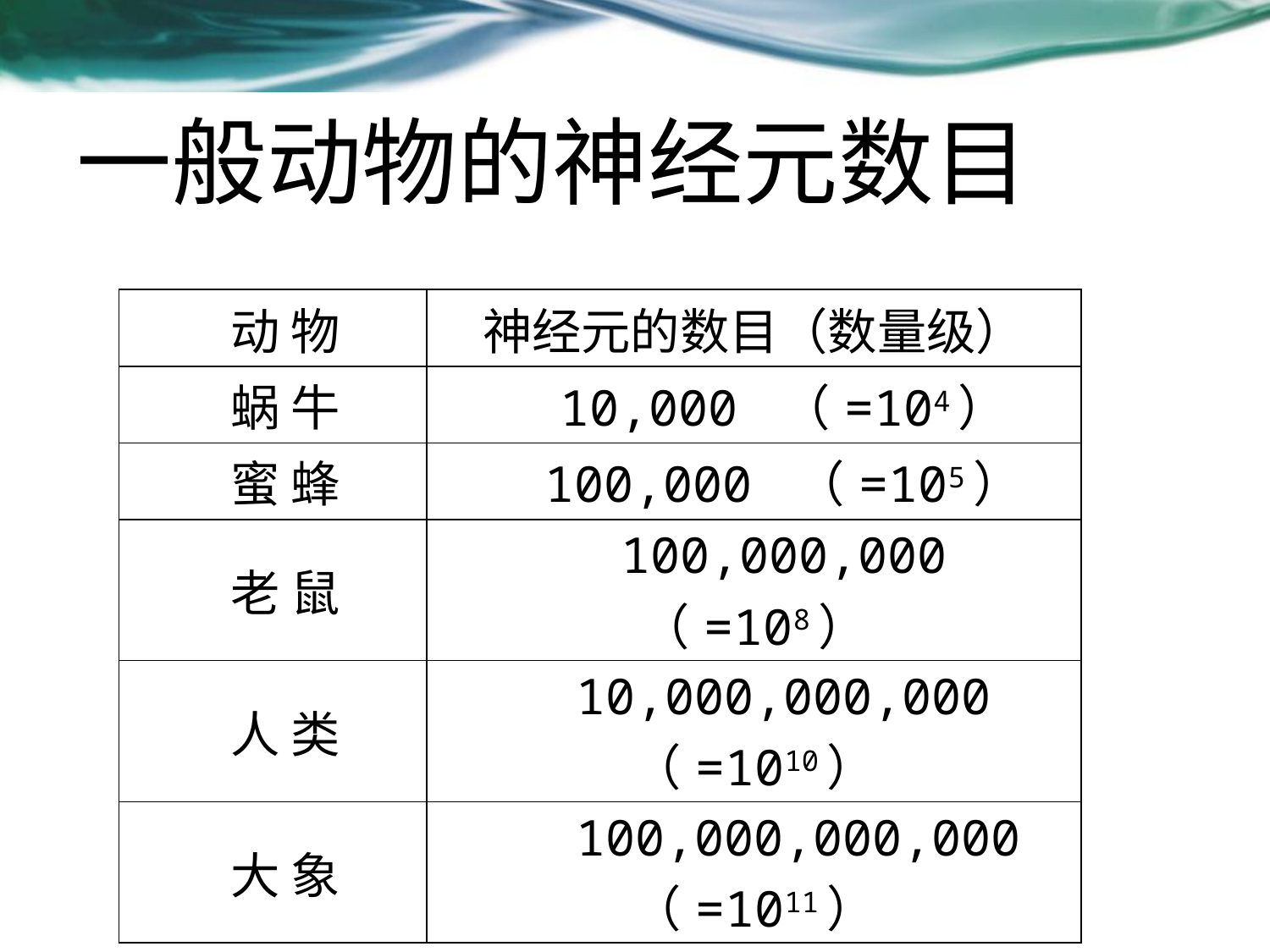

# 一般动物的神经元数目

| 动 物 | 神经元的数目（数量级） |
| --- | --- |
| 蜗 牛 | 10,000 （=104） |
| 蜜 蜂 | 100,000 （=105） |
| 老 鼠 | 100,000,000 （=108） |
| 人 类 | 10,000,000,000 （=1010） |
| 大 象 | 100,000,000,000 （=1011） |